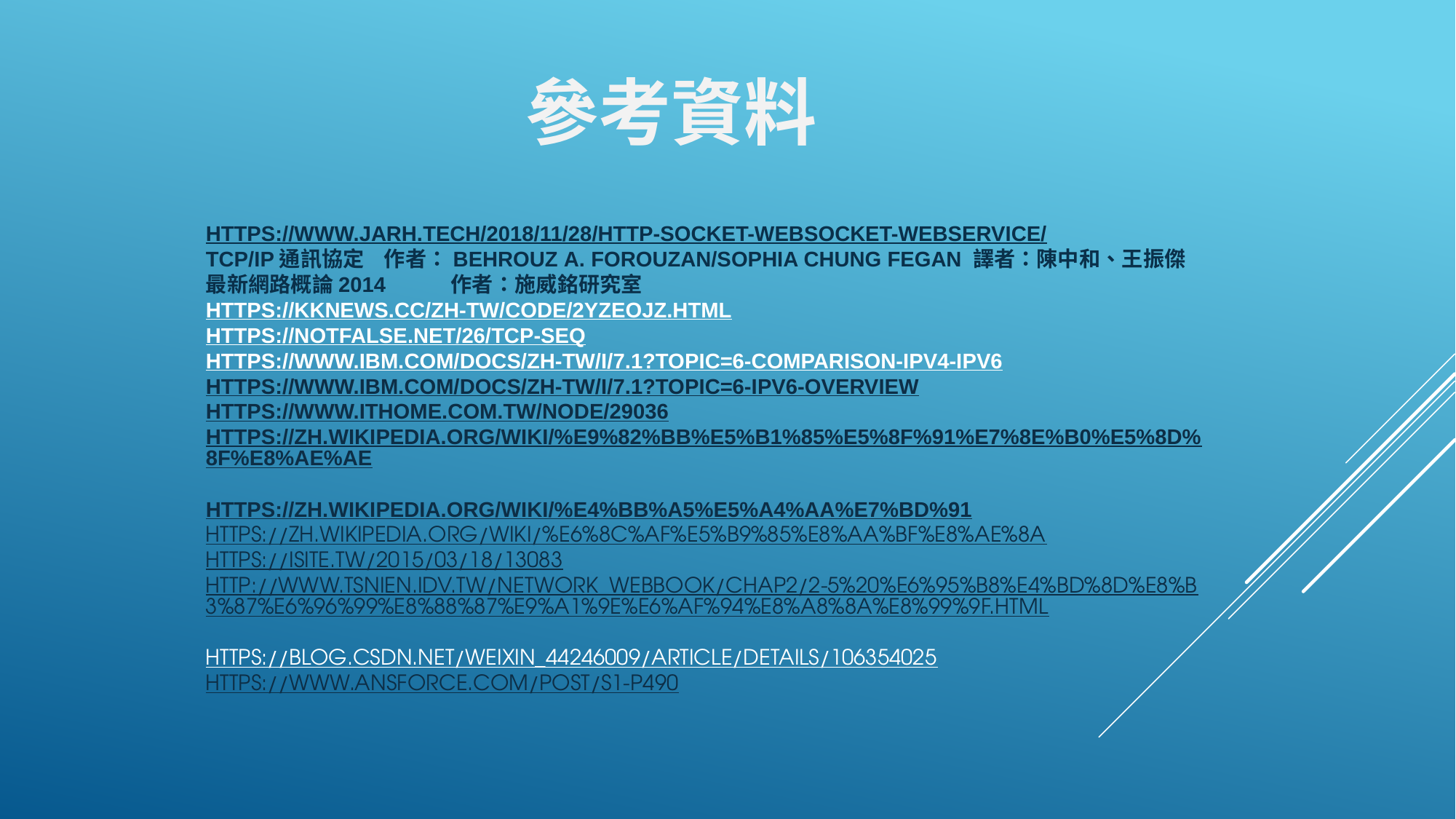

參考資料
# https://www.jarh.tech/2018/11/28/http-socket-websocket-webservice/
tCp/ip通訊協定    作者：Behrouz A. Forouzan/Sophia Chung Fegan 譯者：陳中和、王振傑
最新網路概論2014          作者：施威銘研究室 
https://kknews.cc/zh-tw/code/2yzeojz.html
https://notfalse.net/26/tcp-seq
https://www.ibm.com/docs/zh-tw/i/7.1?topic=6-comparison-ipv4-ipv6
https://www.ibm.com/docs/zh-tw/i/7.1?topic=6-ipv6-overview
https://www.ithome.com.tw/node/29036
https://zh.wikipedia.org/wiki/%E9%82%BB%E5%B1%85%E5%8F%91%E7%8E%B0%E5%8D%8F%E8%AE%AE
https://zh.wikipedia.org/wiki/%E4%BB%A5%E5%A4%AA%E7%BD%91
https://zh.wikipedia.org/wiki/%E6%8C%AF%E5%B9%85%E8%AA%BF%E8%AE%8A
https://isite.tw/2015/03/18/13083
http://www.tsnien.idv.tw/Network_WebBook/chap2/2-5%20%E6%95%B8%E4%BD%8D%E8%B3%87%E6%96%99%E8%88%87%E9%A1%9E%E6%AF%94%E8%A8%8A%E8%99%9F.html
https://blog.csdn.net/weixin_44246009/article/details/106354025
https://www.ansforce.com/post/S1-p490